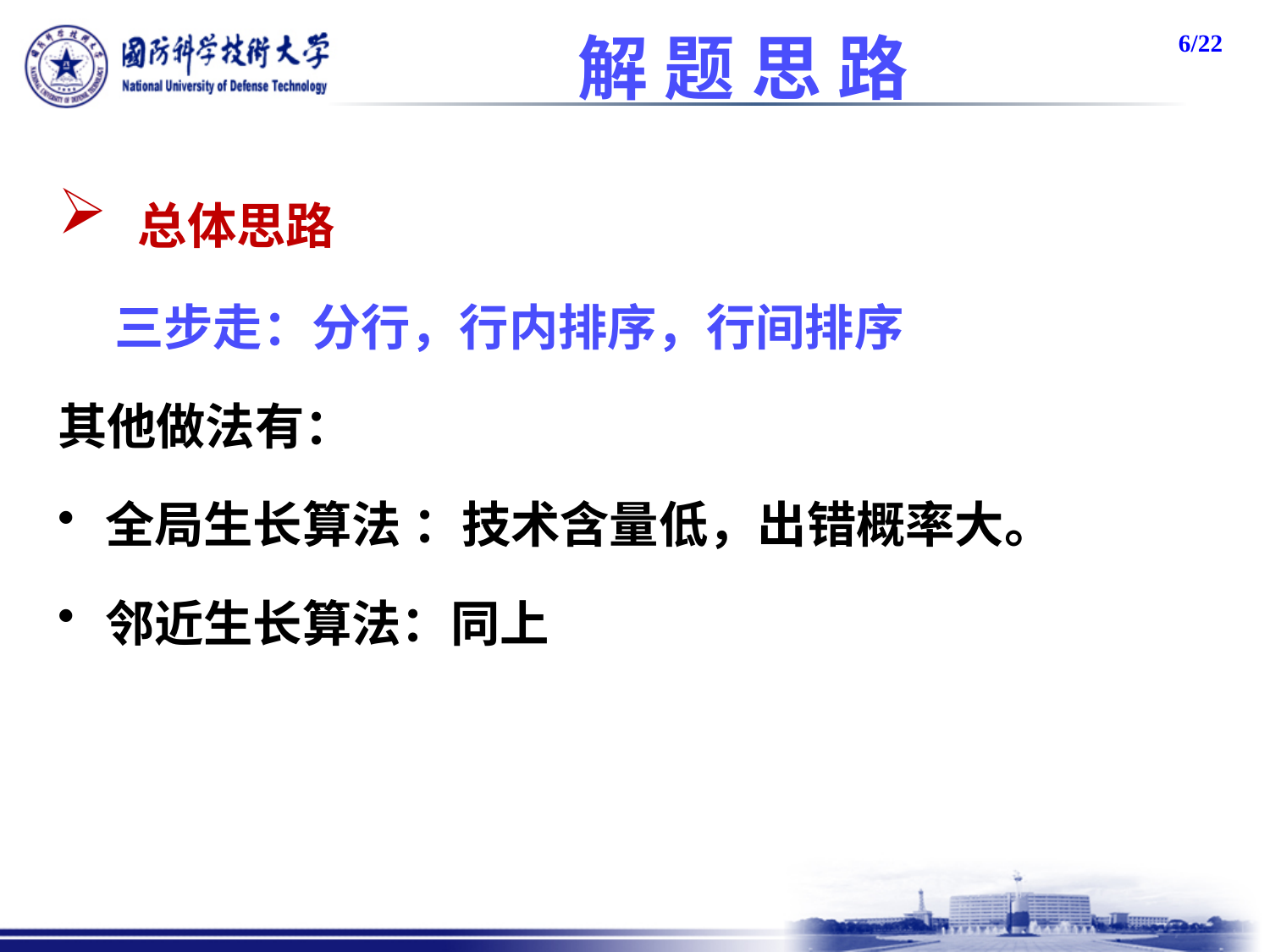

# 解 题 思 路
 总体思路
    三步走：分行，行内排序，行间排序
其他做法有：
全局生长算法 ：技术含量低，出错概率大。
邻近生长算法：同上